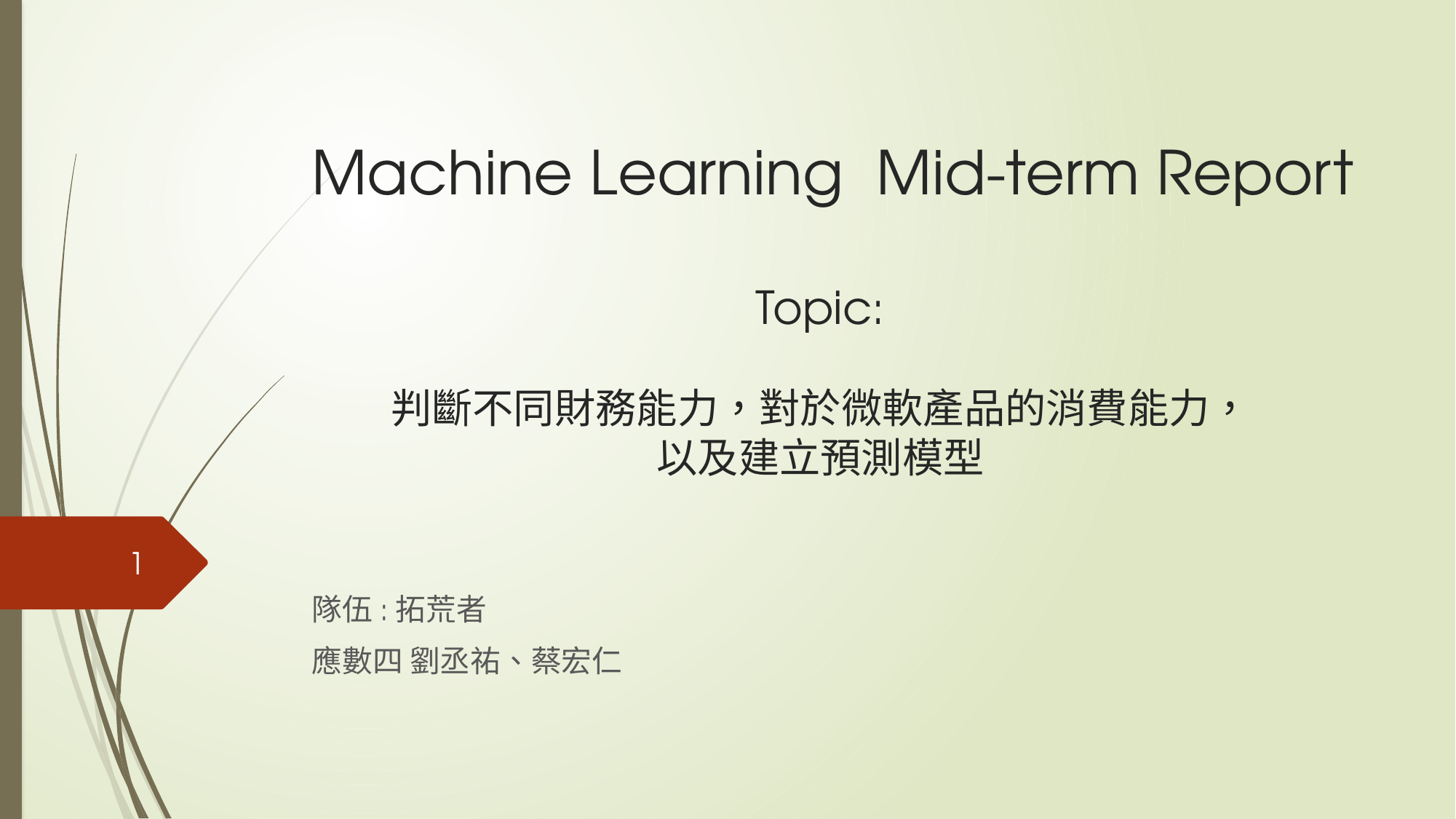

# Machine Learning  Mid-term Report
Topic:

判斷不同財務能力，對於微軟產品的消費能力，
以及建立預測模型
1
隊伍:拓荒者
應數四 劉丞祐、蔡宏仁